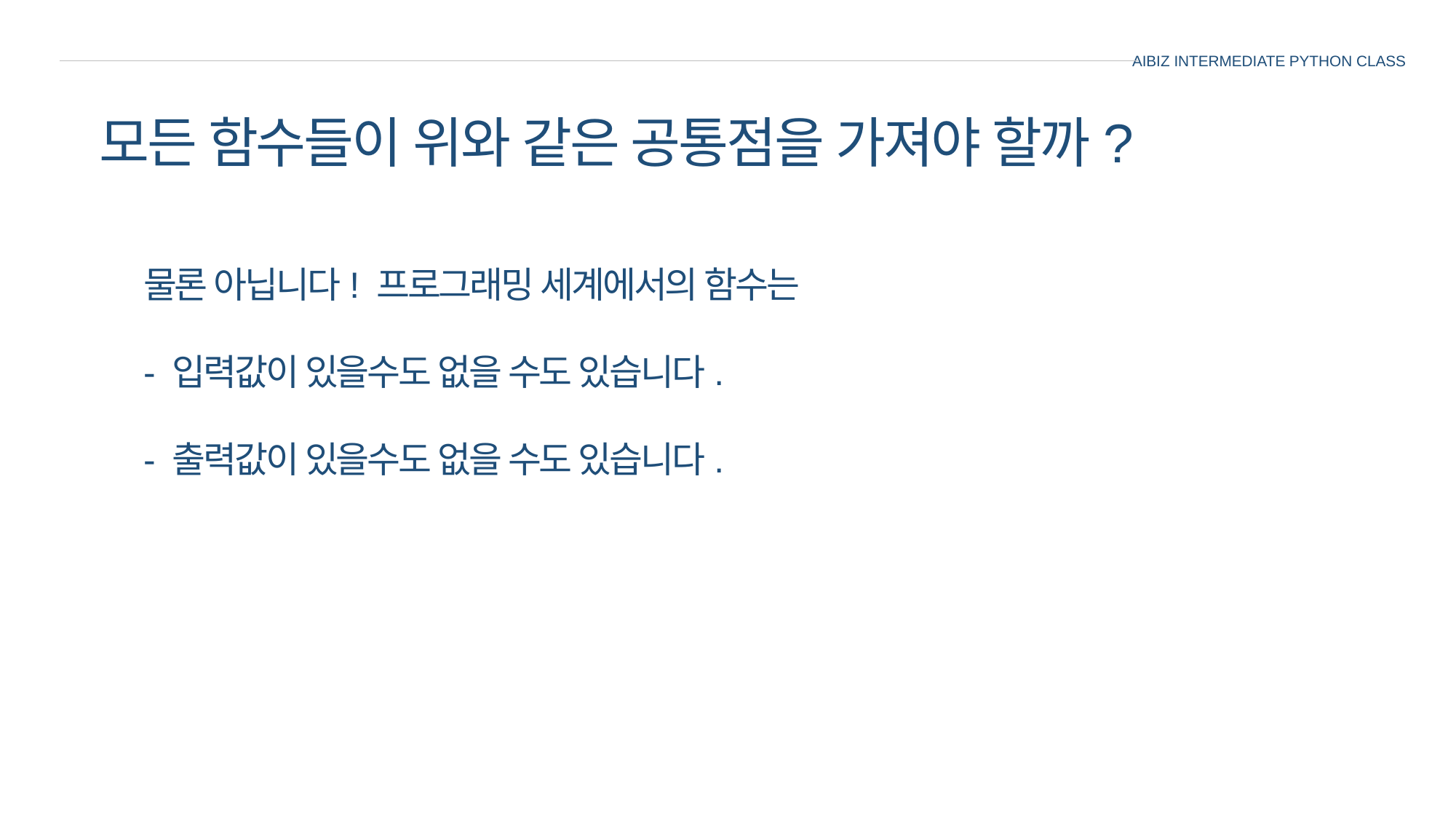

AIBIZ INTERMEDIATE PYTHON CLASS
모든 함수들이 위와 같은 공통점을 가져야 할까?
물론 아닙니다! 프로그래밍 세계에서의 함수는

- 입력값이 있을수도 없을 수도 있습니다.

- 출력값이 있을수도 없을 수도 있습니다.